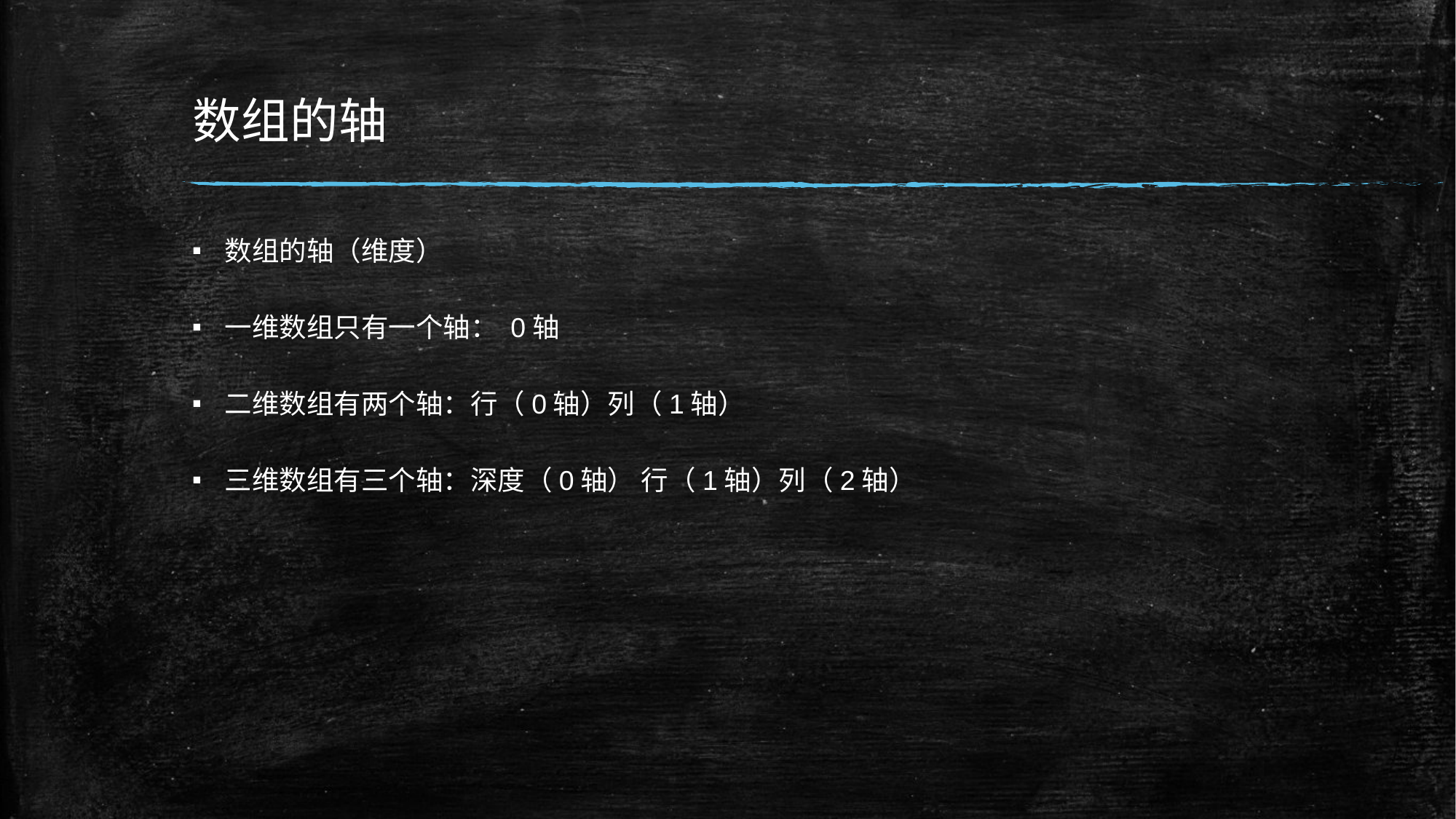

# 数组的轴
数组的轴（维度）
一维数组只有一个轴： 0轴
二维数组有两个轴：行（0轴）列（1轴）
三维数组有三个轴：深度（0轴） 行（1轴）列（2轴）